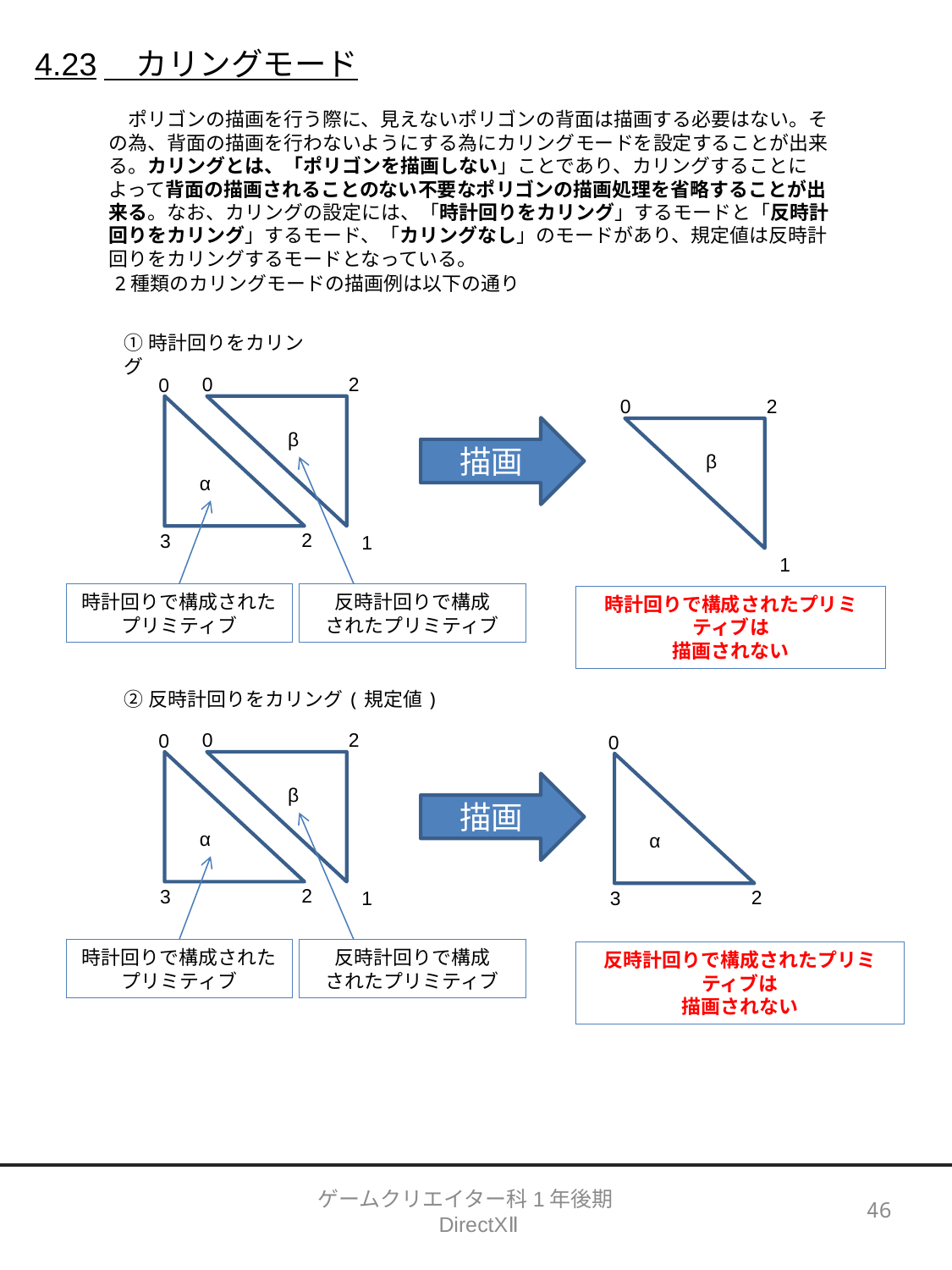

4.23　カリングモード
　ポリゴンの描画を行う際に、見えないポリゴンの背面は描画する必要はない。その為、背面の描画を行わないようにする為にカリングモードを設定することが出来る。カリングとは、「ポリゴンを描画しない」ことであり、カリングすることによって背面の描画されることのない不要なポリゴンの描画処理を省略することが出来る。なお、カリングの設定には、「時計回りをカリング」するモードと「反時計回りをカリング」するモード、「カリングなし」のモードがあり、規定値は反時計回りをカリングするモードとなっている。
　2種類のカリングモードの描画例は以下の通り
①時計回りをカリング
0
2
0
0
2

β
1

α

β
描画
2
3
1
時計回りで構成された
プリミティブ
反時計回りで構成
されたプリミティブ
時計回りで構成されたプリミティブは
描画されない
②反時計回りをカリング(規定値)
0
2
0
0

α
2
3

α

β
描画
2
3
1
時計回りで構成された
プリミティブ
反時計回りで構成
されたプリミティブ
反時計回りで構成されたプリミティブは
描画されない
ゲームクリエイター科1年後期　DirectXⅡ
46